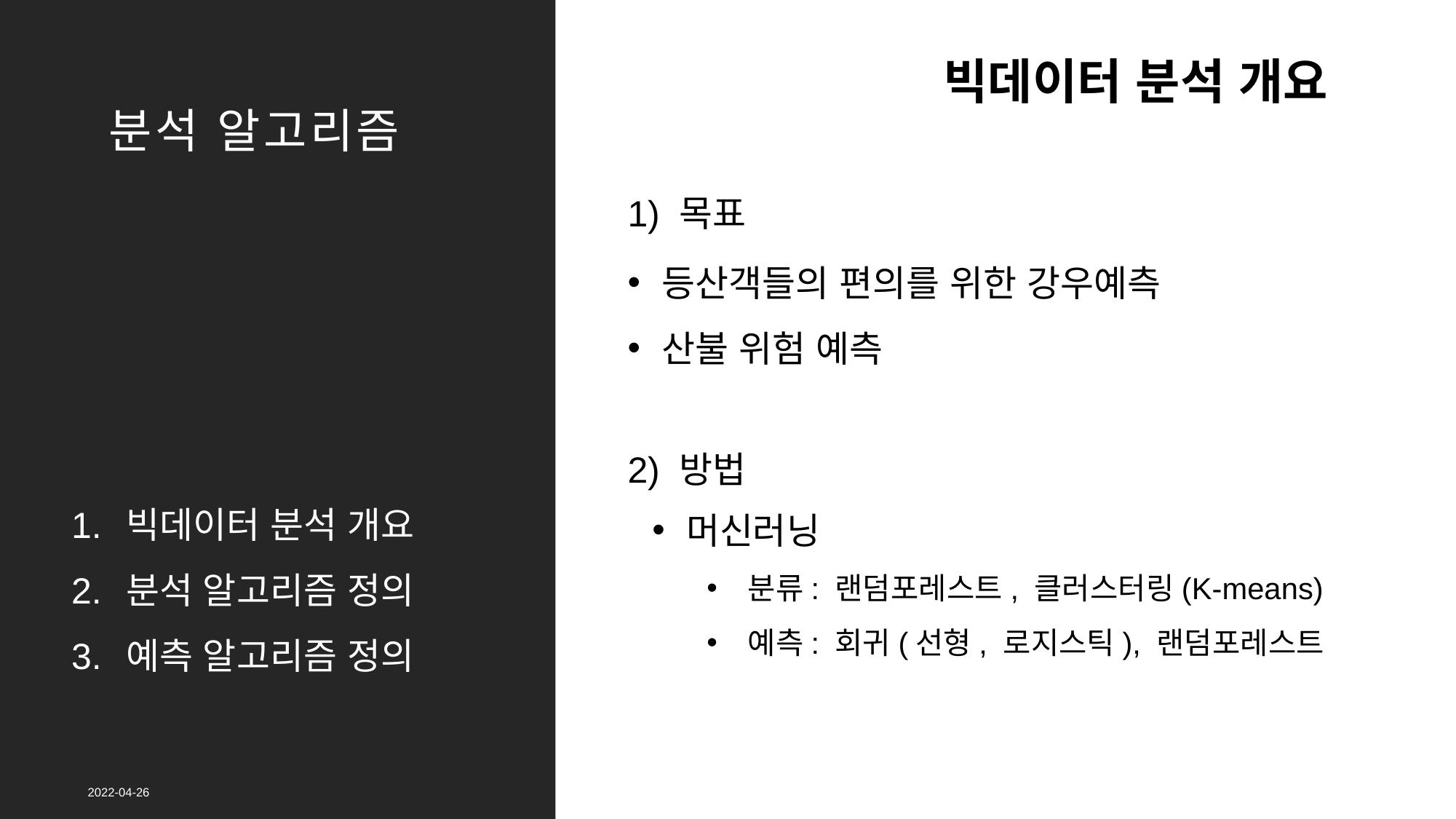

빅데이터 분석 개요
분석 알고리즘
1) 목표
등산객들의 편의를 위한 강우예측
산불 위험 예측
2) 방법
빅데이터 분석 개요
분석 알고리즘 정의
예측 알고리즘 정의
머신러닝
분류: 랜덤포레스트, 클러스터링(K-means)
예측: 회귀(선형, 로지스틱), 랜덤포레스트
2022-04-26